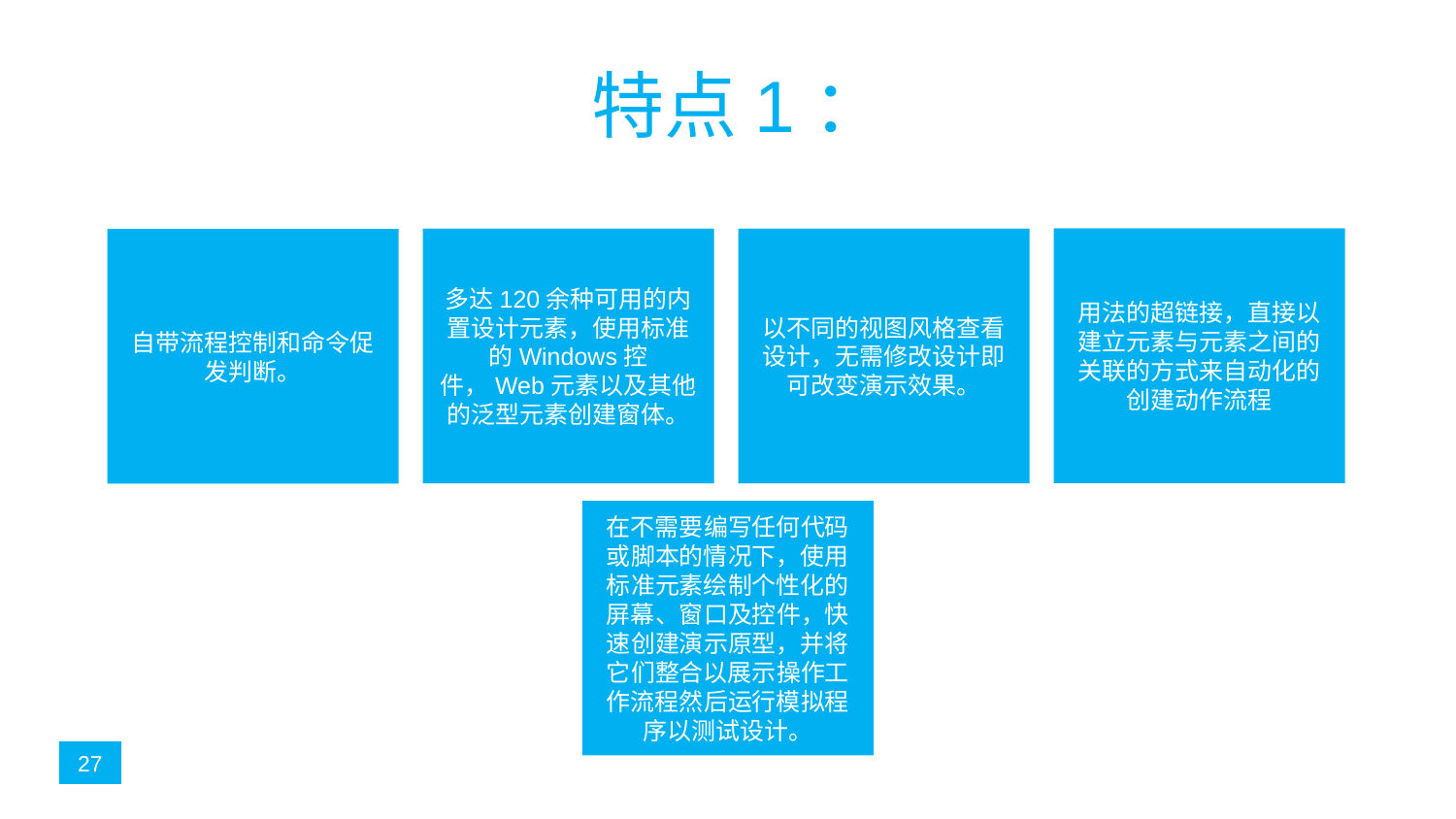

# 特点1：

用法的超链接，直接以建立元素与元素之间的关联的方式来自动化的创建动作流程
多达120余种可用的内置设计元素，使用标准的Windows控件，Web元素以及其他的泛型元素创建窗体。
以不同的视图风格查看设计，无需修改设计即可改变演示效果。
自带流程控制和命令促发判断。
在不需要编写任何代码或脚本的情况下，使用标准元素绘制个性化的屏幕、窗口及控件，快速创建演示原型，并将它们整合以展示操作工作流程然后运行模拟程序以测试设计。

27